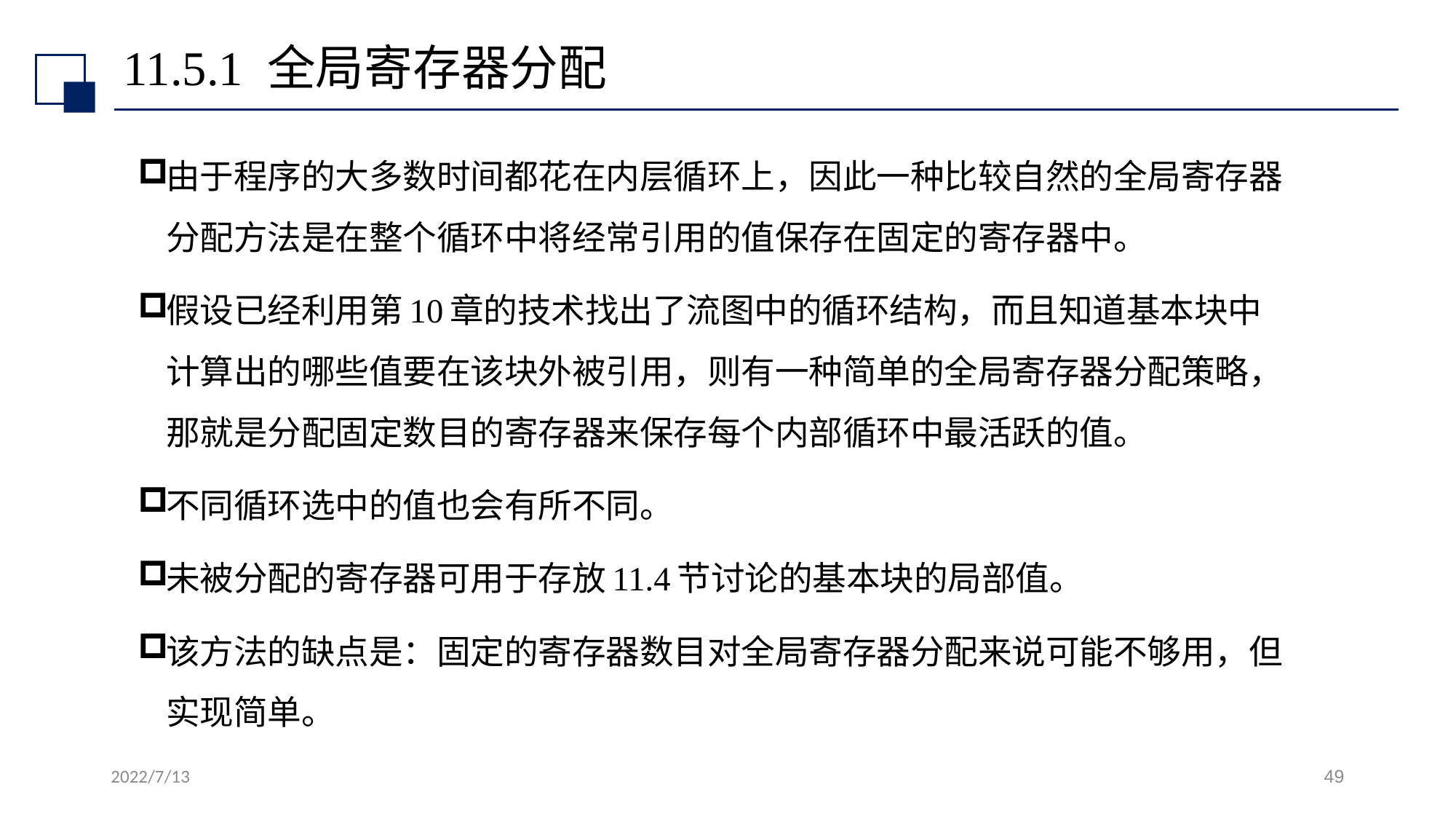

# 11.5.1 全局寄存器分配
由于程序的大多数时间都花在内层循环上，因此一种比较自然的全局寄存器分配方法是在整个循环中将经常引用的值保存在固定的寄存器中。
假设已经利用第10章的技术找出了流图中的循环结构，而且知道基本块中计算出的哪些值要在该块外被引用，则有一种简单的全局寄存器分配策略，那就是分配固定数目的寄存器来保存每个内部循环中最活跃的值。
不同循环选中的值也会有所不同。
未被分配的寄存器可用于存放11.4节讨论的基本块的局部值。
该方法的缺点是：固定的寄存器数目对全局寄存器分配来说可能不够用，但实现简单。
2022/7/13
49